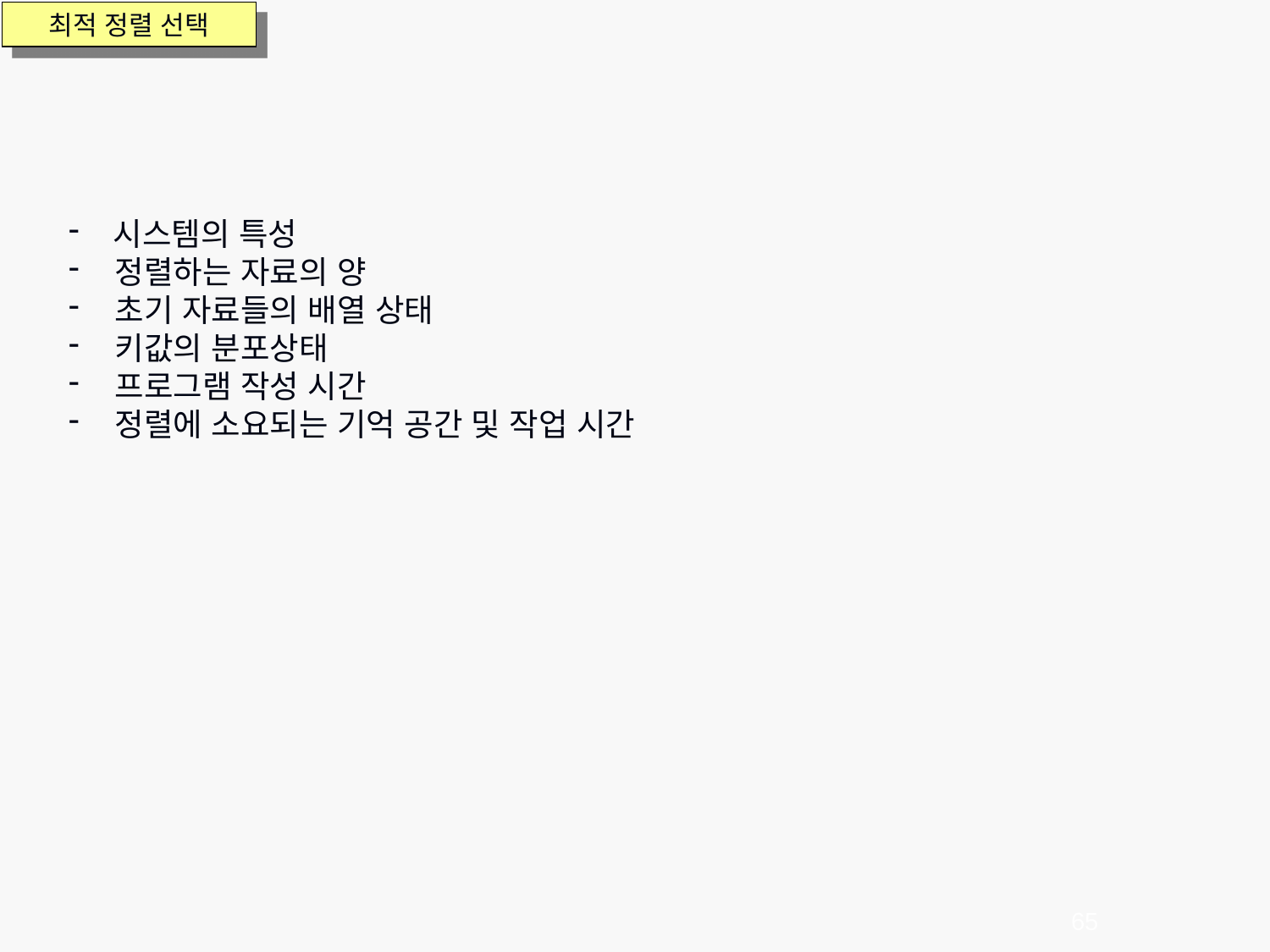

최적 정렬 선택
 시스템의 특성
 정렬하는 자료의 양
 초기 자료들의 배열 상태
 키값의 분포상태
 프로그램 작성 시간
 정렬에 소요되는 기억 공간 및 작업 시간
65